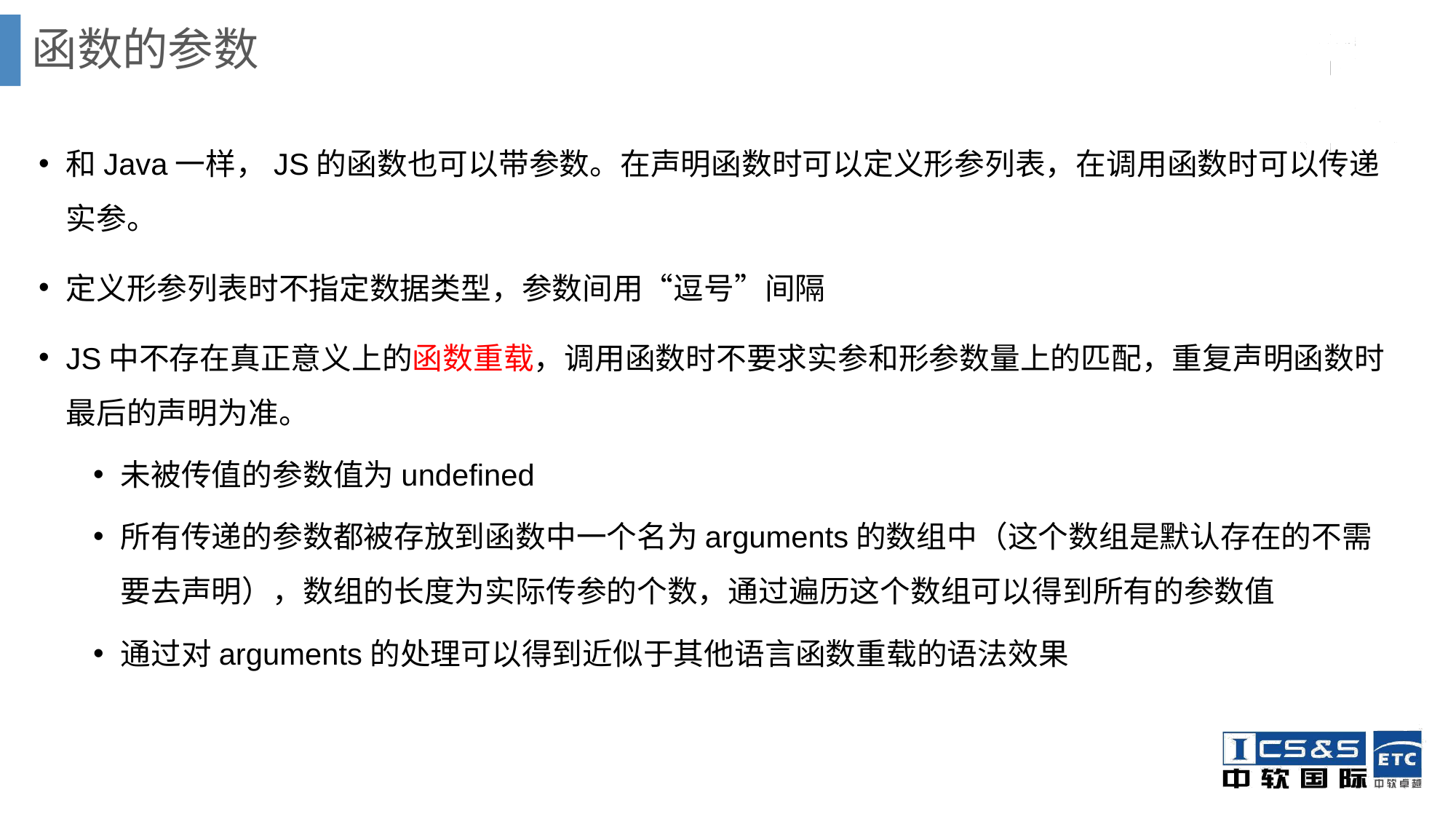

# 函数的参数
和Java一样，JS的函数也可以带参数。在声明函数时可以定义形参列表，在调用函数时可以传递实参。
定义形参列表时不指定数据类型，参数间用“逗号”间隔
JS中不存在真正意义上的函数重载，调用函数时不要求实参和形参数量上的匹配，重复声明函数时最后的声明为准。
未被传值的参数值为undefined
所有传递的参数都被存放到函数中一个名为arguments的数组中（这个数组是默认存在的不需要去声明），数组的长度为实际传参的个数，通过遍历这个数组可以得到所有的参数值
通过对arguments的处理可以得到近似于其他语言函数重载的语法效果